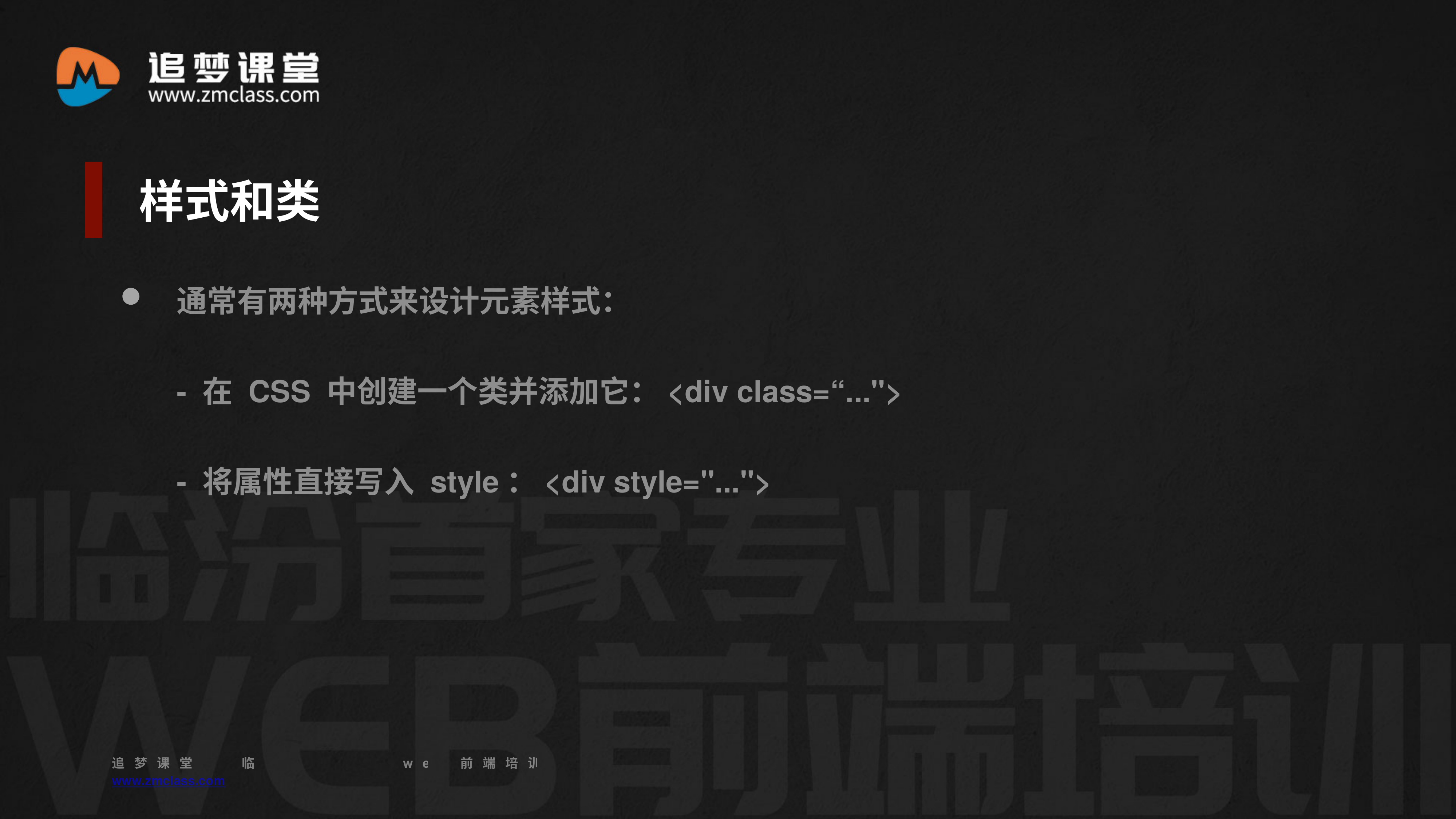

样式和类
通常有两种方式来设计元素样式：

- 在 CSS 中创建一个类并添加它：<div class=“...">
- 将属性直接写入 style：<div style="...">
追梦课堂   临汾首家专业的web前端培训机构                                                          www.zmclass.com
21